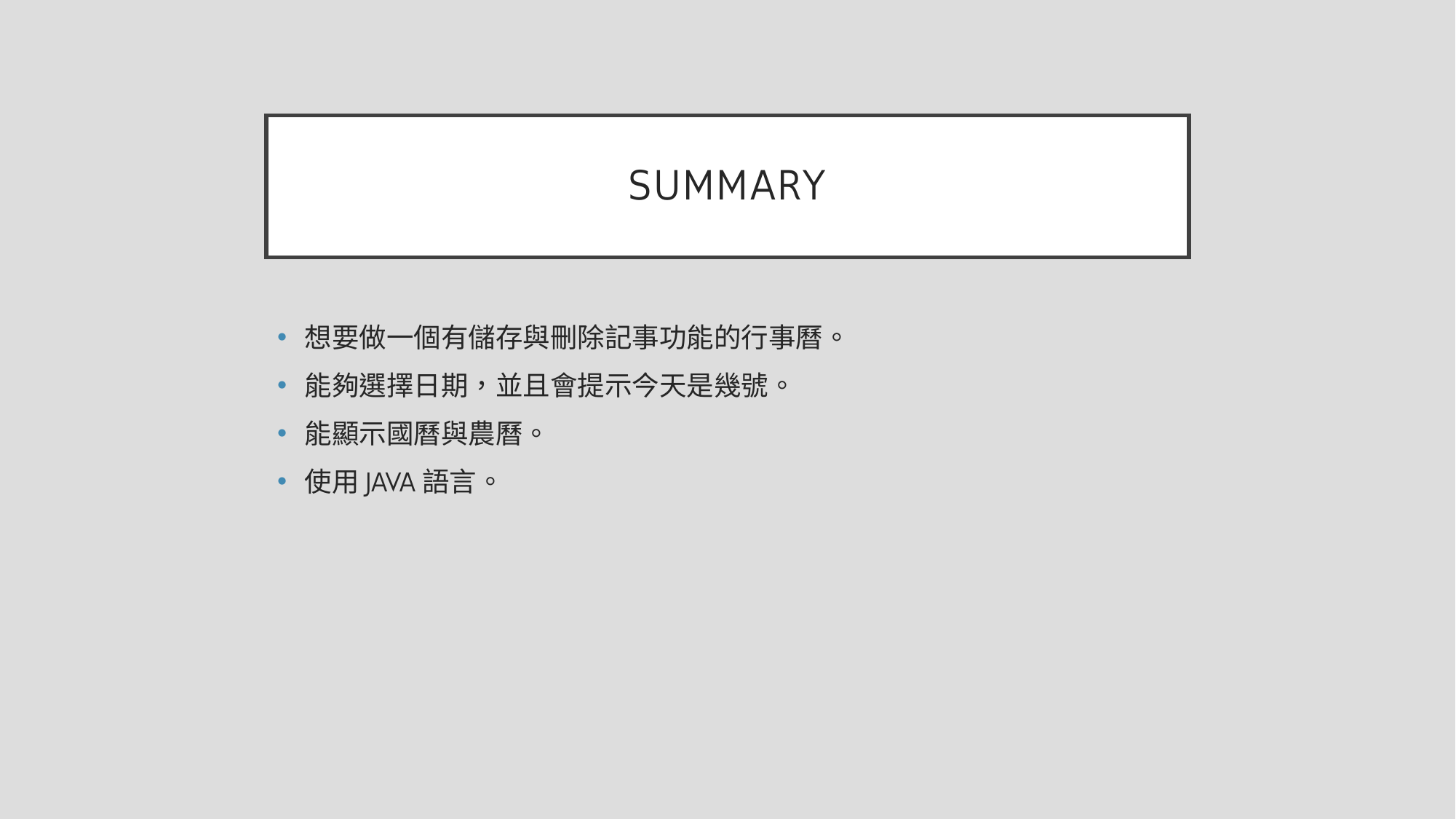

# summary
想要做一個有儲存與刪除記事功能的行事曆。
能夠選擇日期，並且會提示今天是幾號。
能顯示國曆與農曆。
使用JAVA語言。